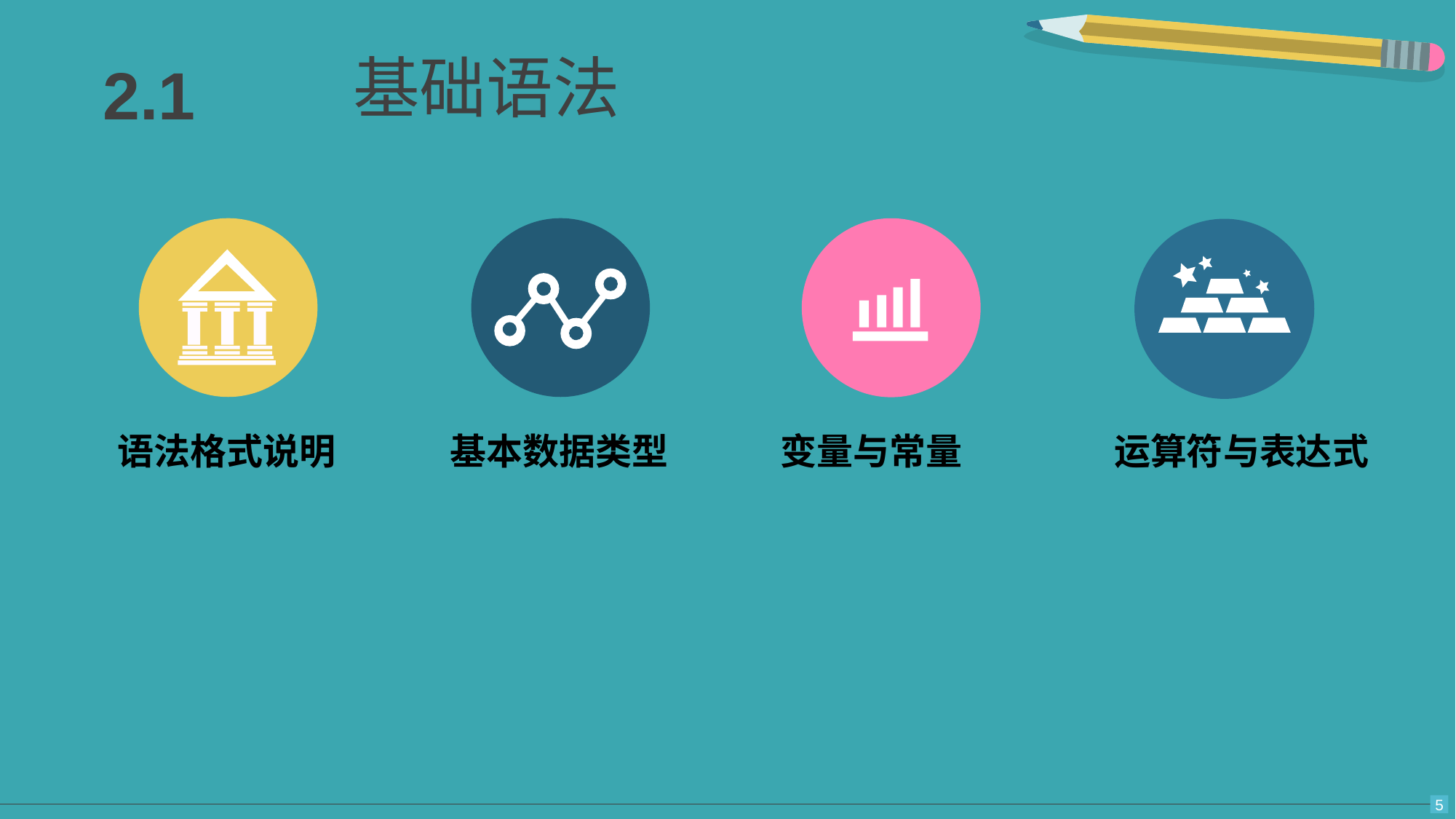

基础语法
2.1

语法格式说明
基本数据类型
变量与常量
运算符与表达式
5